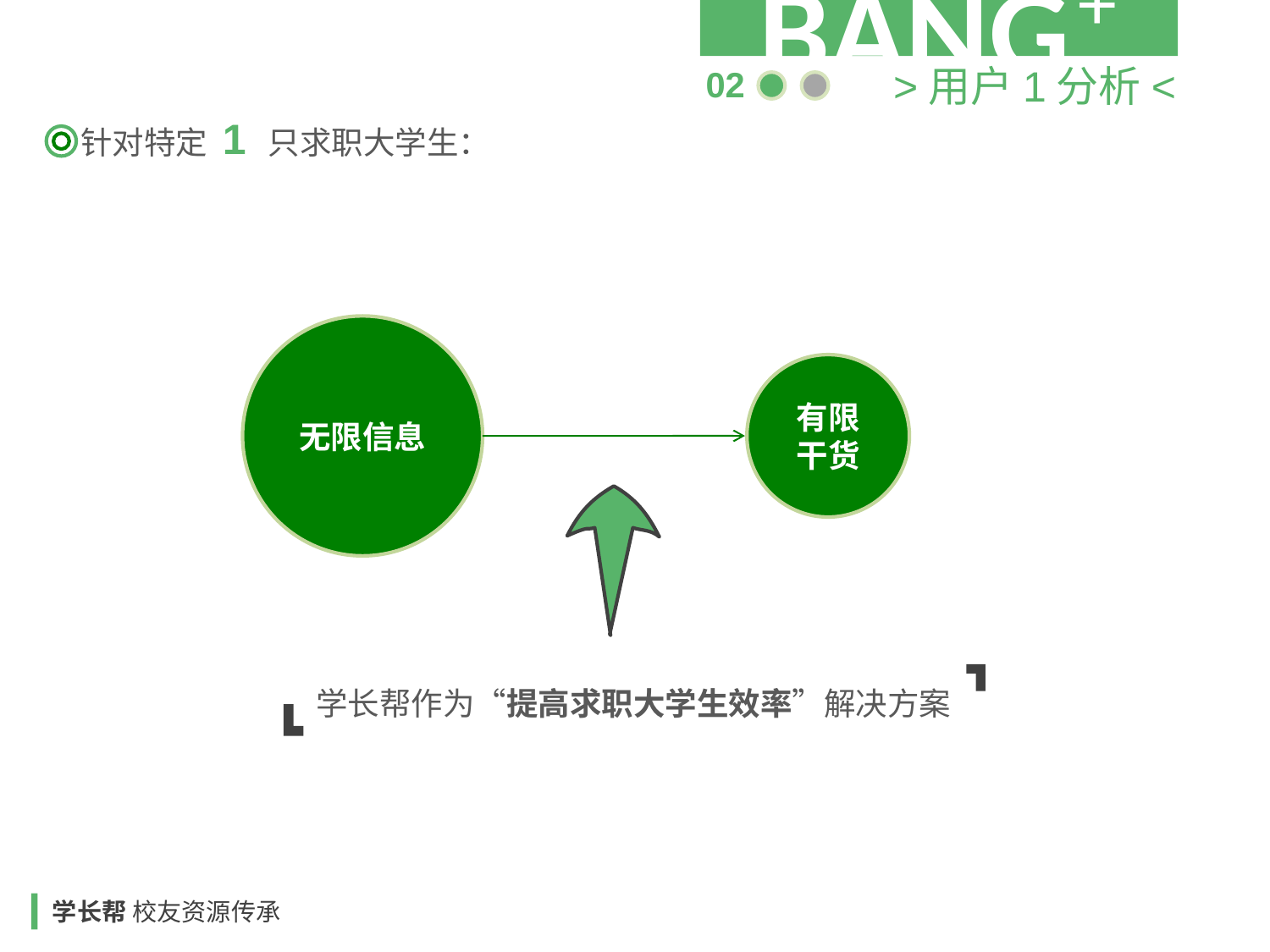

>用户1分析<
02

针对特定 1 只求职大学生：

无限信息
有限干货

学长帮作为“提高求职大学生效率”解决方案